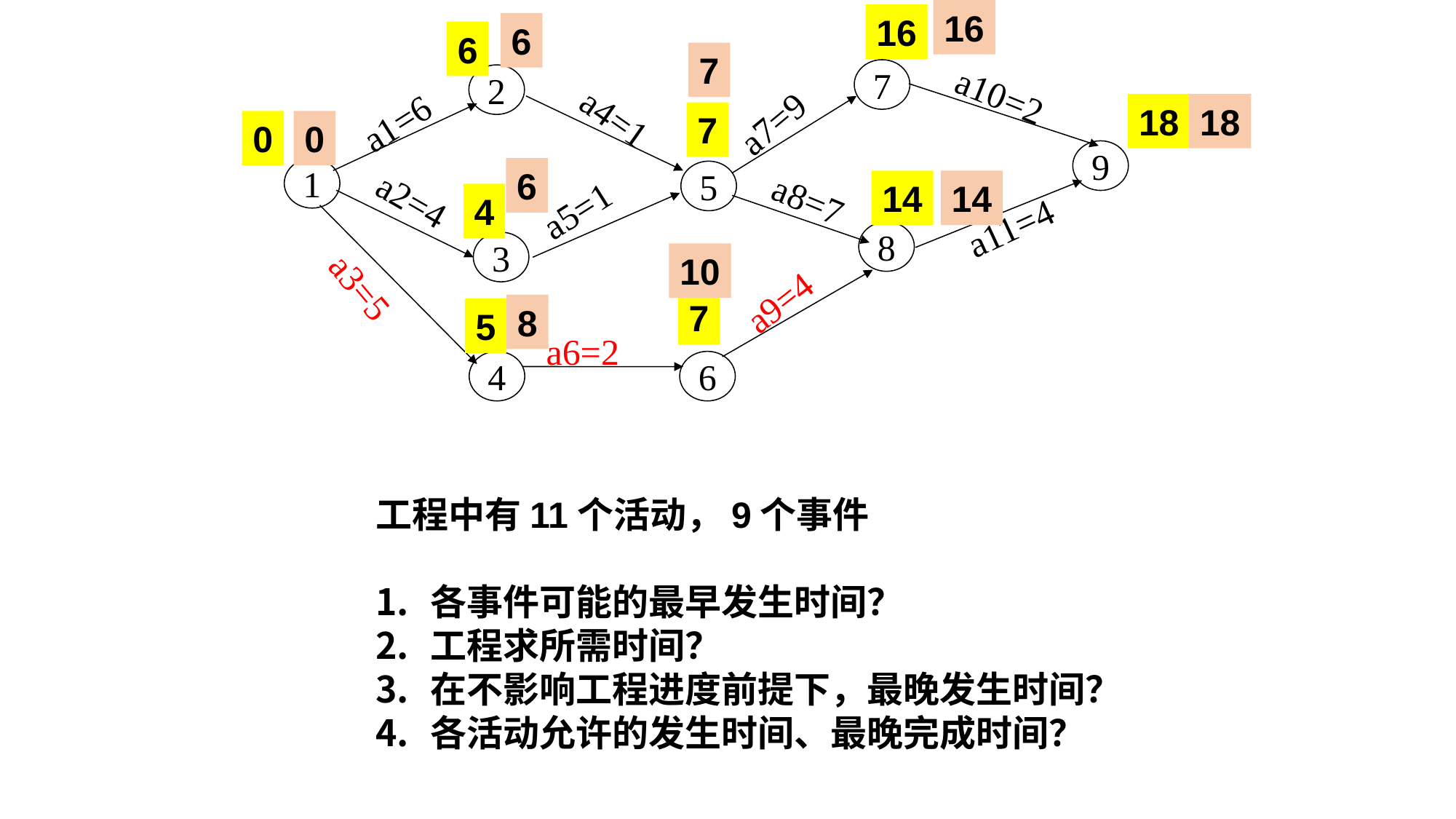

16
16
6
6
7
7
2

9
1
5

8
3

4
6

a10=2
a4=1
a1=6
a7=9
a2=4
a8=7
a5=1
a11=4
a3=5
a9=4
a6=2
18
18
7
0
0
6
14
14
4
10
7
8
5
工程中有11个活动，9个事件

各事件可能的最早发生时间？
工程求所需时间？
在不影响工程进度前提下，最晚发生时间？
各活动允许的发生时间、最晚完成时间？